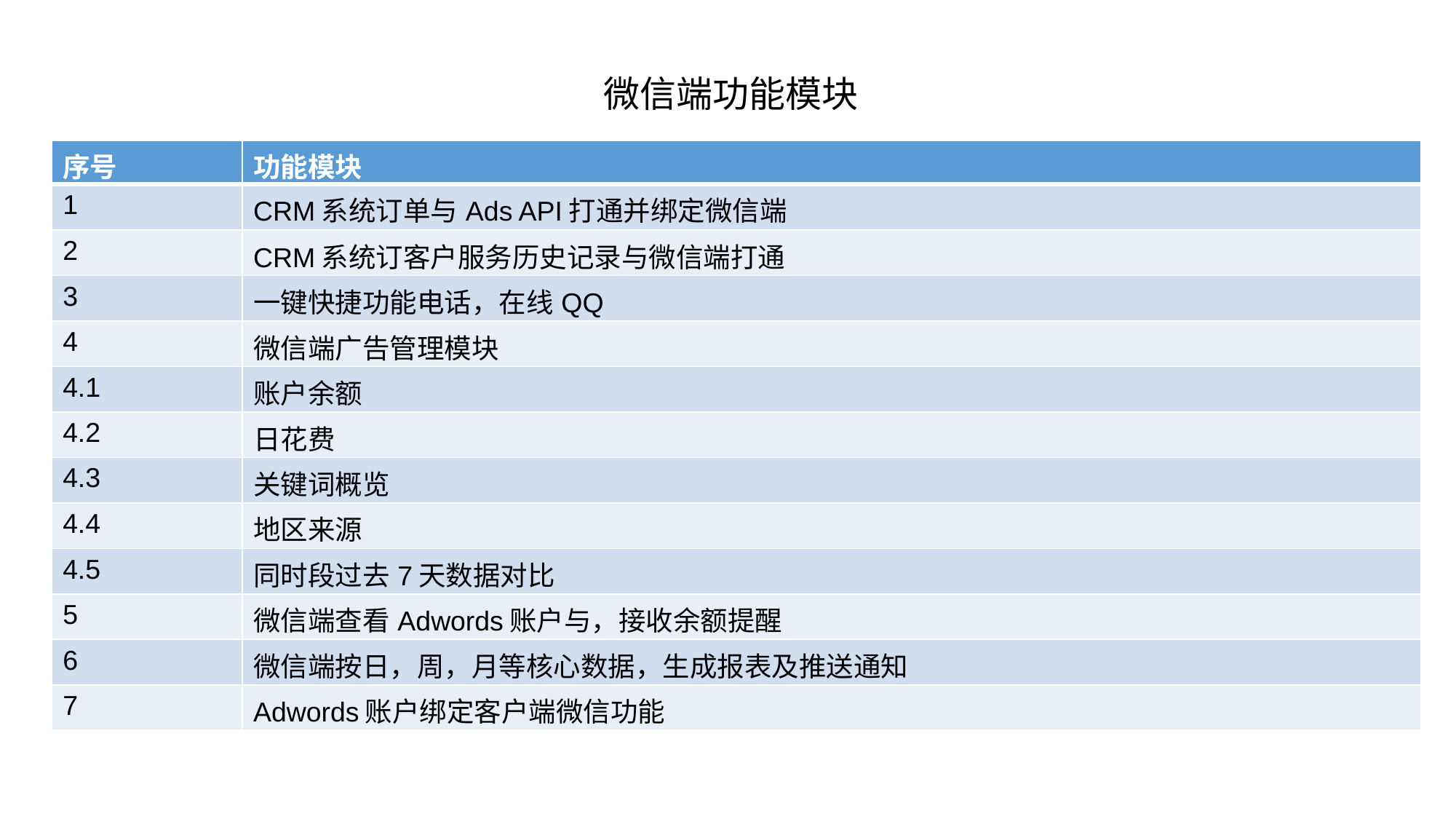

微信端功能模块
| 序号 | 功能模块 |
| --- | --- |
| 1 | CRM系统订单与Ads API打通并绑定微信端 |
| 2 | CRM系统订客户服务历史记录与微信端打通 |
| 3 | 一键快捷功能电话，在线QQ |
| 4 | 微信端广告管理模块 |
| 4.1 | 账户余额 |
| 4.2 | 日花费 |
| 4.3 | 关键词概览 |
| 4.4 | 地区来源 |
| 4.5 | 同时段过去7天数据对比 |
| 5 | 微信端查看Adwords账户与，接收余额提醒 |
| 6 | 微信端按日，周，月等核心数据，生成报表及推送通知 |
| 7 | Adwords账户绑定客户端微信功能 |